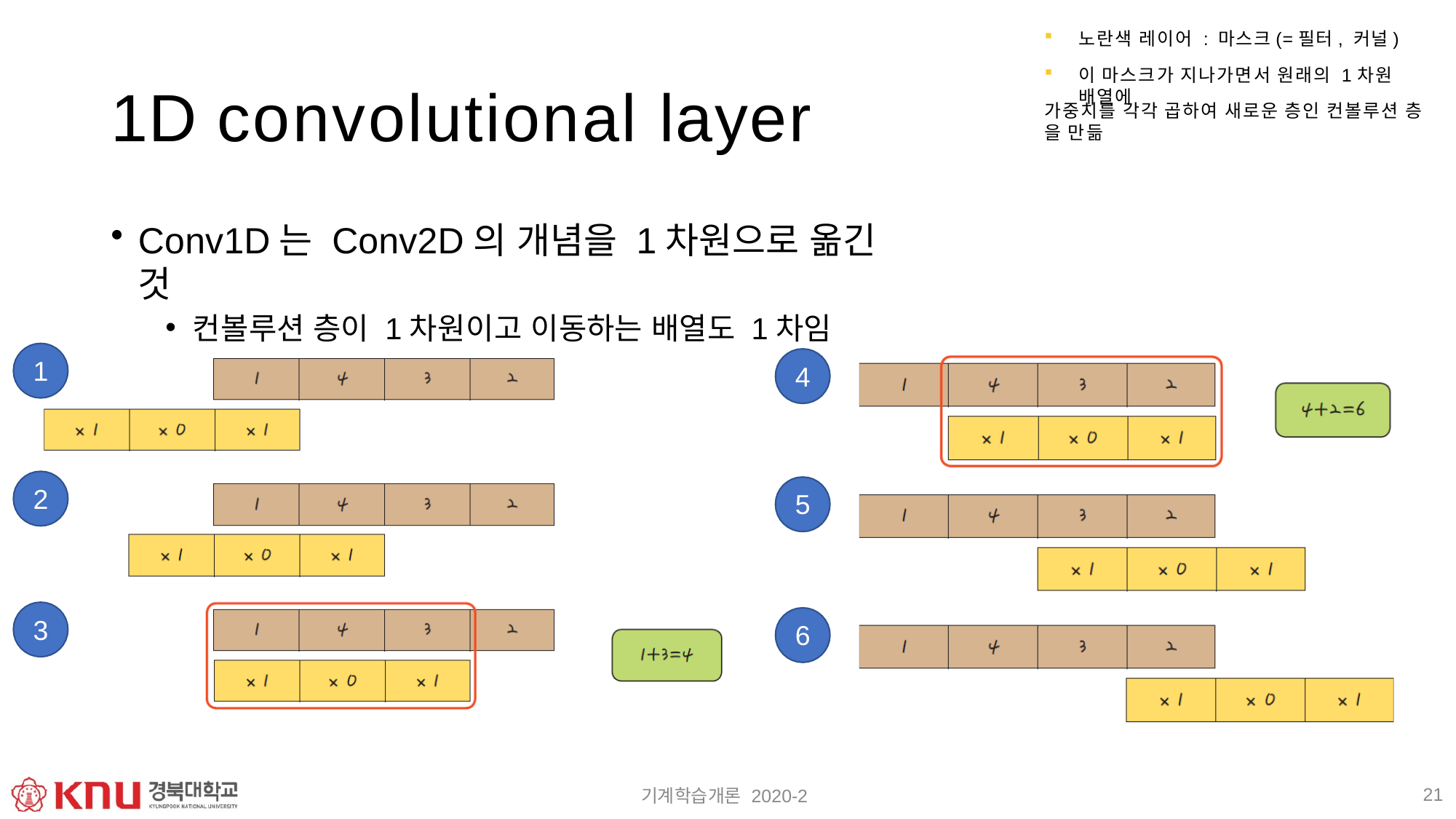

노란색 레이어 : 마스크(=필터, 커널)
이 마스크가 지나가면서 원래의 1차원 배열에
# 1D convolutional layer
가중치를 각각 곱하여 새로운 층인 컨볼루션 층을 만듦
Conv1D는 Conv2D의 개념을 1차원으로 옮긴 것
컨볼루션 층이 1차원이고 이동하는 배열도 1차임

1

4

2
5

3
6
21
기계학습개론 2020-2